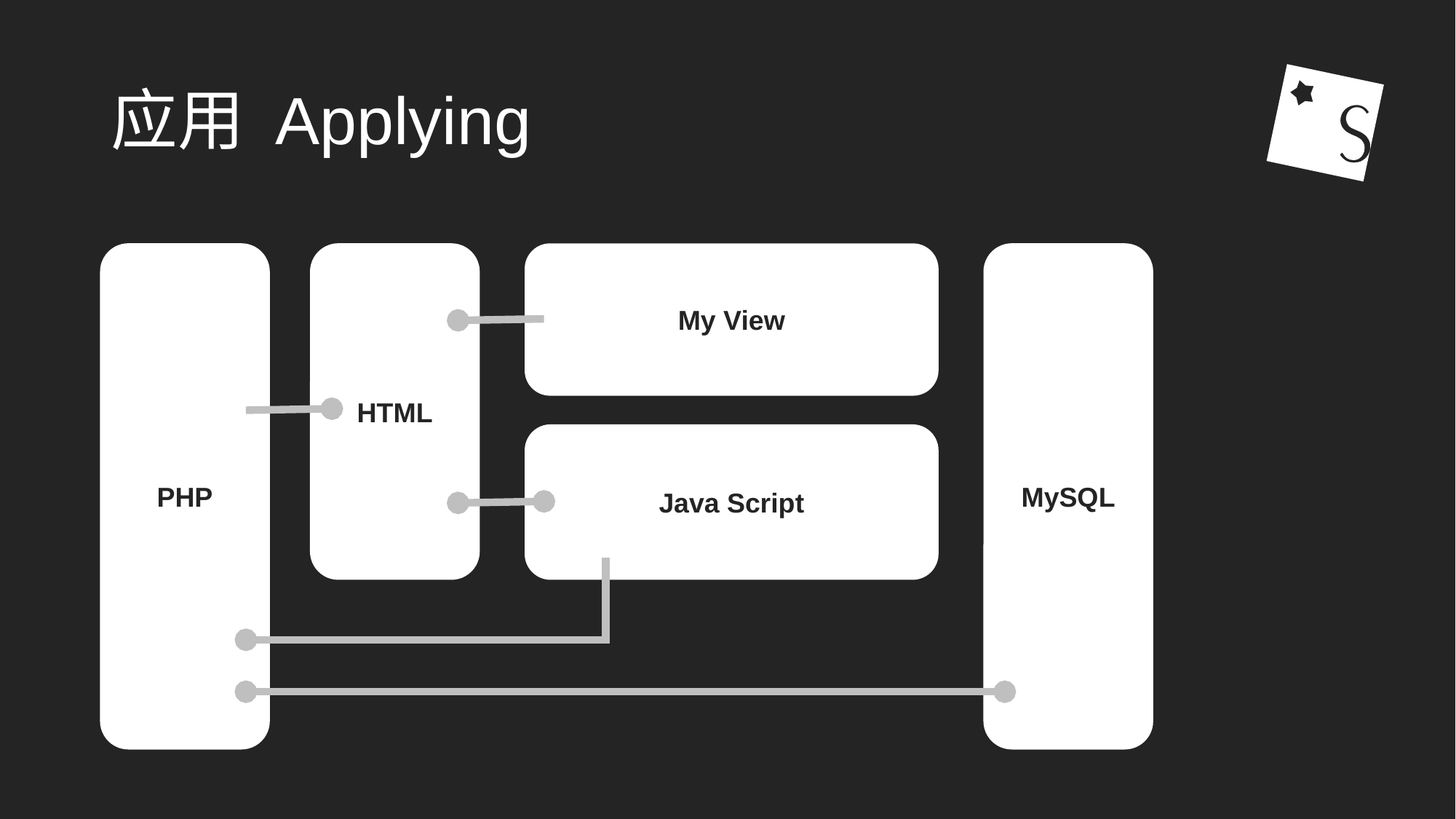

# 应用 Applying
PHP
HTML
MySQL
My View
Java Script